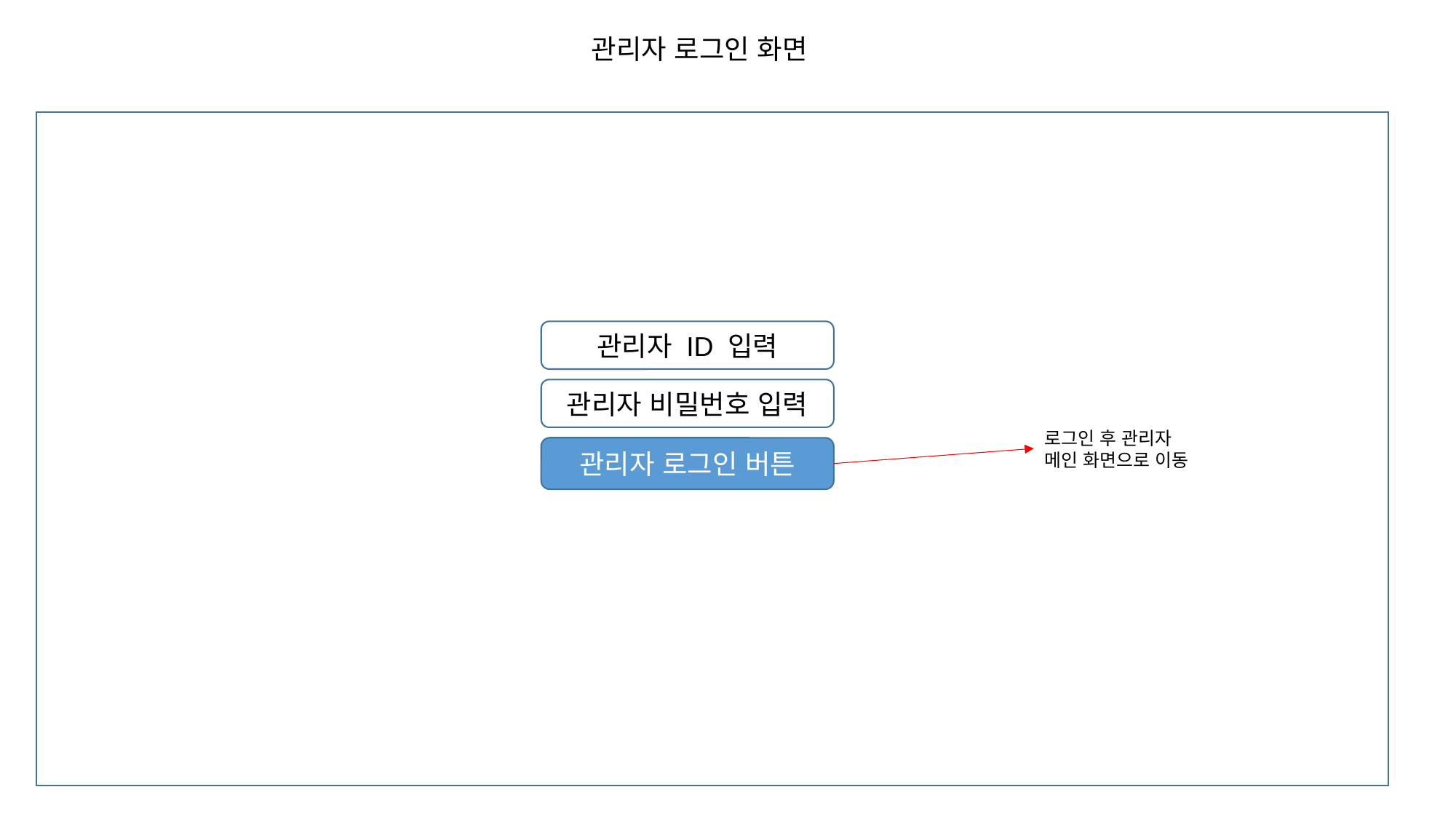

관리자 로그인 화면

관리자 ID 입력
관리자 비밀번호 입력
로그인 후 관리자
메인 화면으로 이동
관리자 로그인 버튼